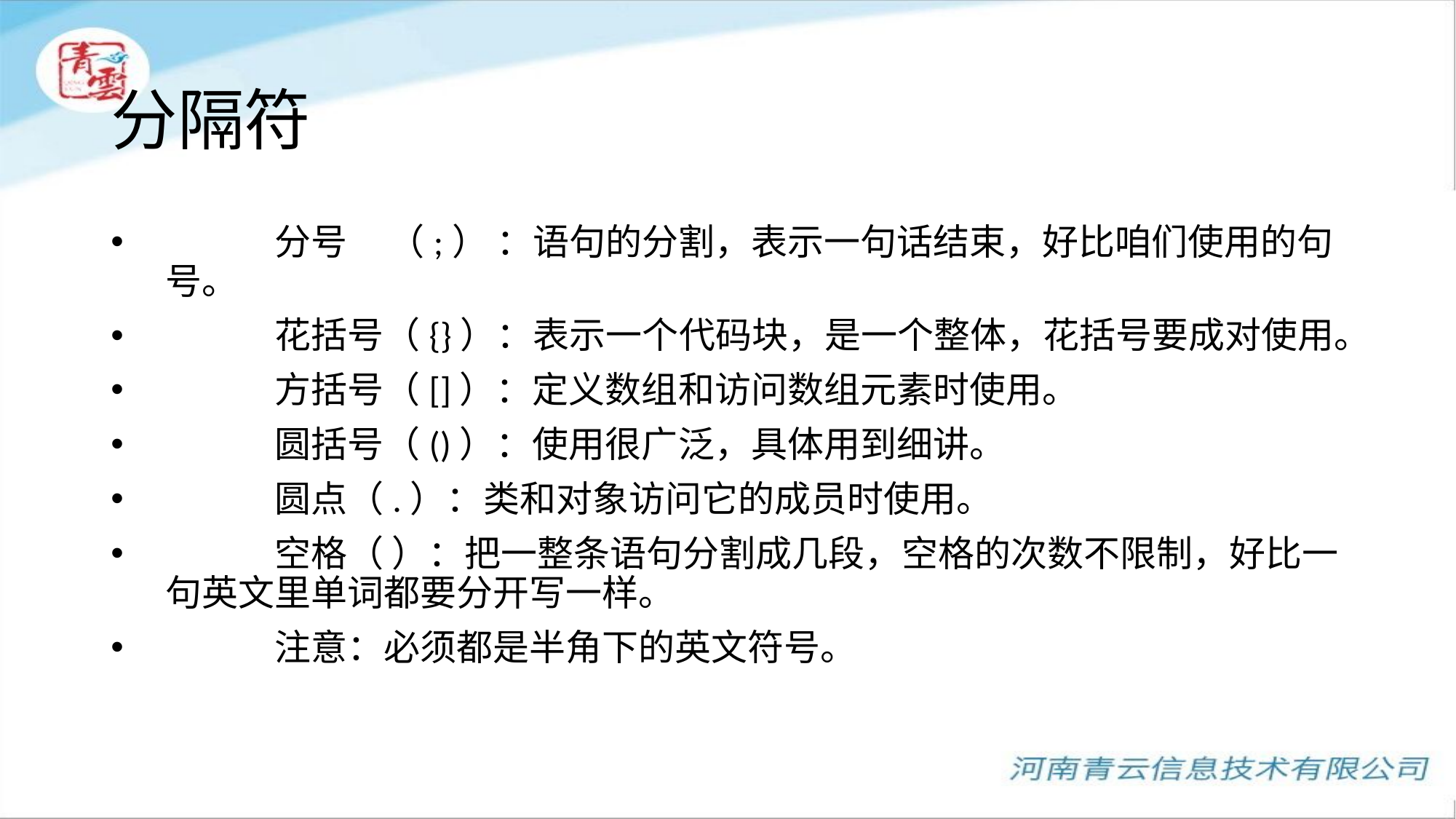

# 分隔符
	分号     （;） ：语句的分割，表示一句话结束，好比咱们使用的句号。
	花括号（{}）：表示一个代码块，是一个整体，花括号要成对使用。
	方括号（[]）：定义数组和访问数组元素时使用。
	圆括号（()）：使用很广泛，具体用到细讲。
	圆点（.）：类和对象访问它的成员时使用。
	空格（ ）：把一整条语句分割成几段，空格的次数不限制，好比一句英文里单词都要分开写一样。
	注意：必须都是半角下的英文符号。